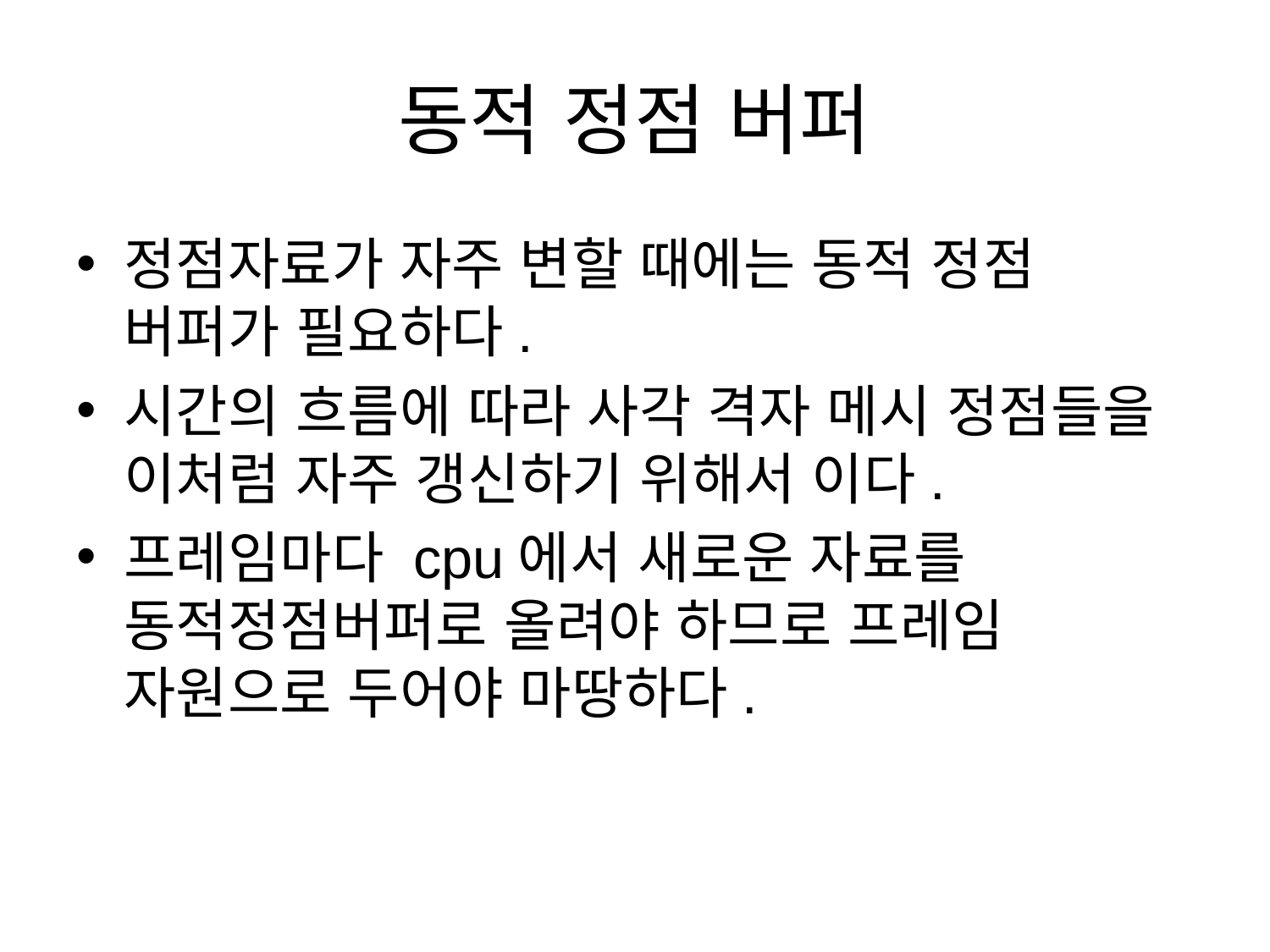

# 동적 정점 버퍼
정점자료가 자주 변할 때에는 동적 정점 버퍼가 필요하다.
시간의 흐름에 따라 사각 격자 메시 정점들을 이처럼 자주 갱신하기 위해서 이다.
프레임마다 cpu에서 새로운 자료를 동적정점버퍼로 올려야 하므로 프레임 자원으로 두어야 마땅하다.